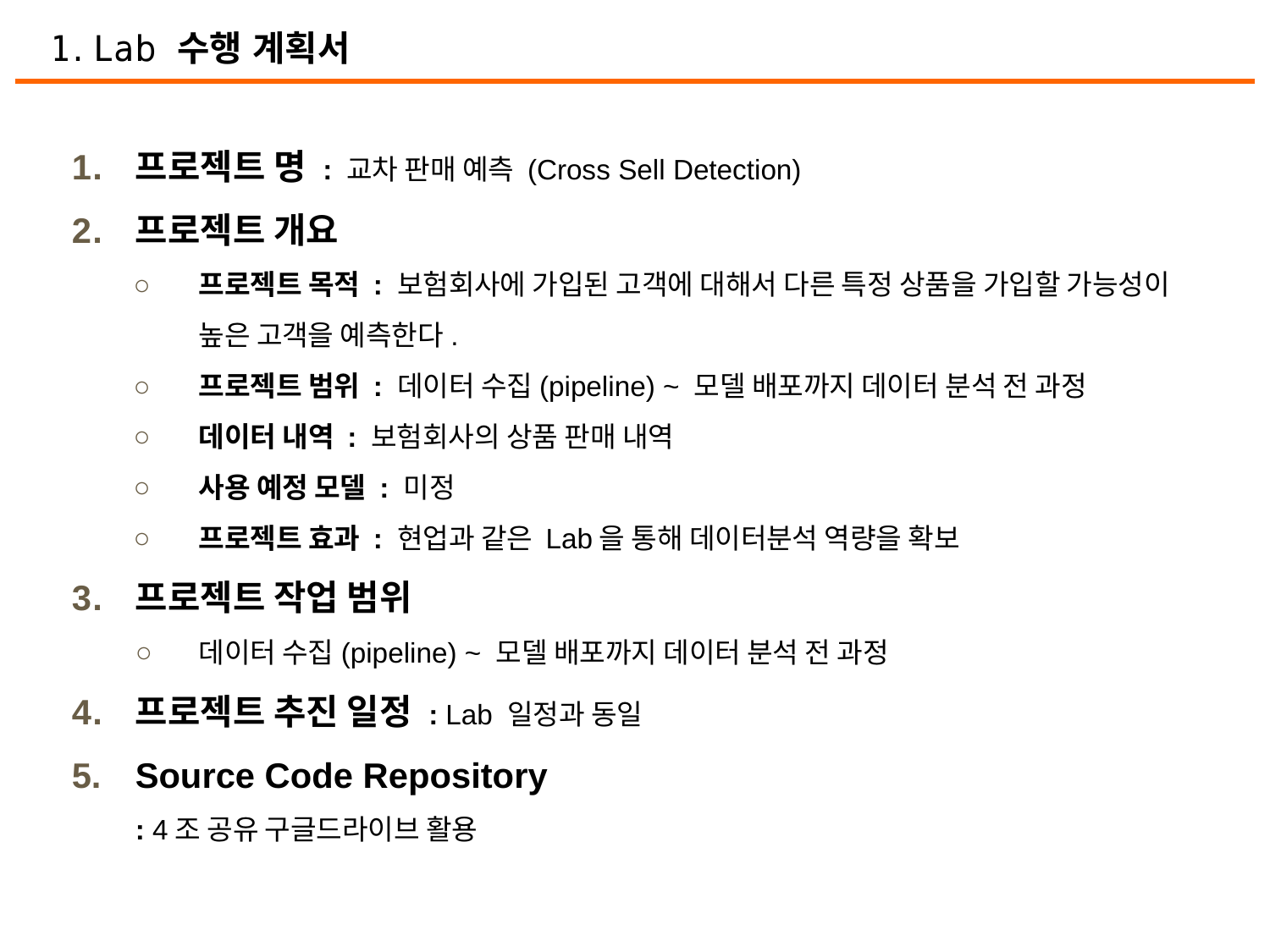

1. Lab 수행 계획서
프로젝트 명 : 교차 판매 예측 (Cross Sell Detection)
프로젝트 개요
프로젝트 목적 : 보험회사에 가입된 고객에 대해서 다른 특정 상품을 가입할 가능성이 높은 고객을 예측한다.
프로젝트 범위 : 데이터 수집(pipeline) ~ 모델 배포까지 데이터 분석 전 과정
데이터 내역 : 보험회사의 상품 판매 내역
사용 예정 모델 : 미정
프로젝트 효과 : 현업과 같은 Lab을 통해 데이터분석 역량을 확보
프로젝트 작업 범위
데이터 수집(pipeline) ~ 모델 배포까지 데이터 분석 전 과정
프로젝트 추진 일정 : Lab 일정과 동일
Source Code Repository
: 4조 공유 구글드라이브 활용